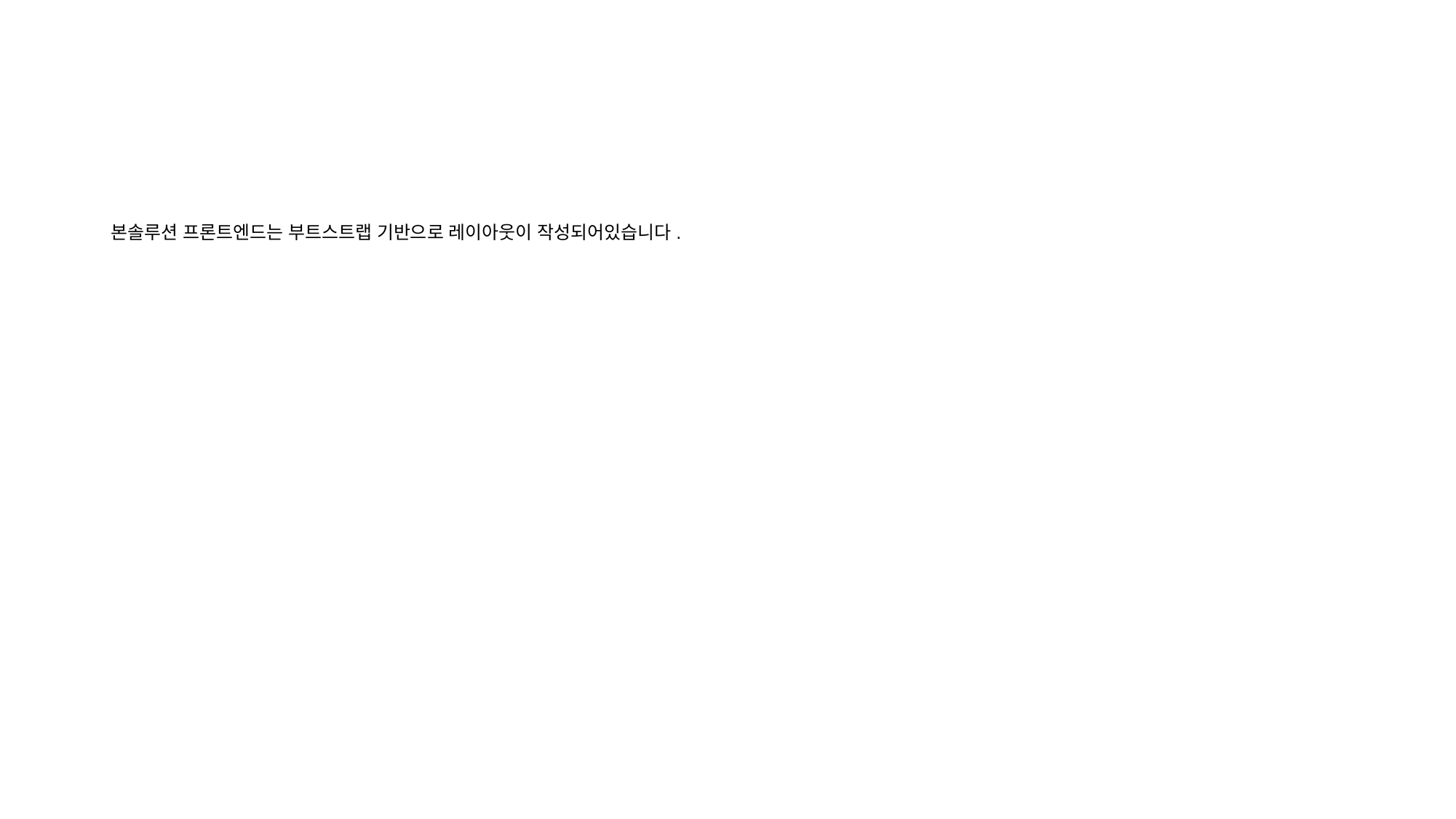

본솔루션 프론트엔드는 부트스트랩 기반으로 레이아웃이 작성되어있습니다.